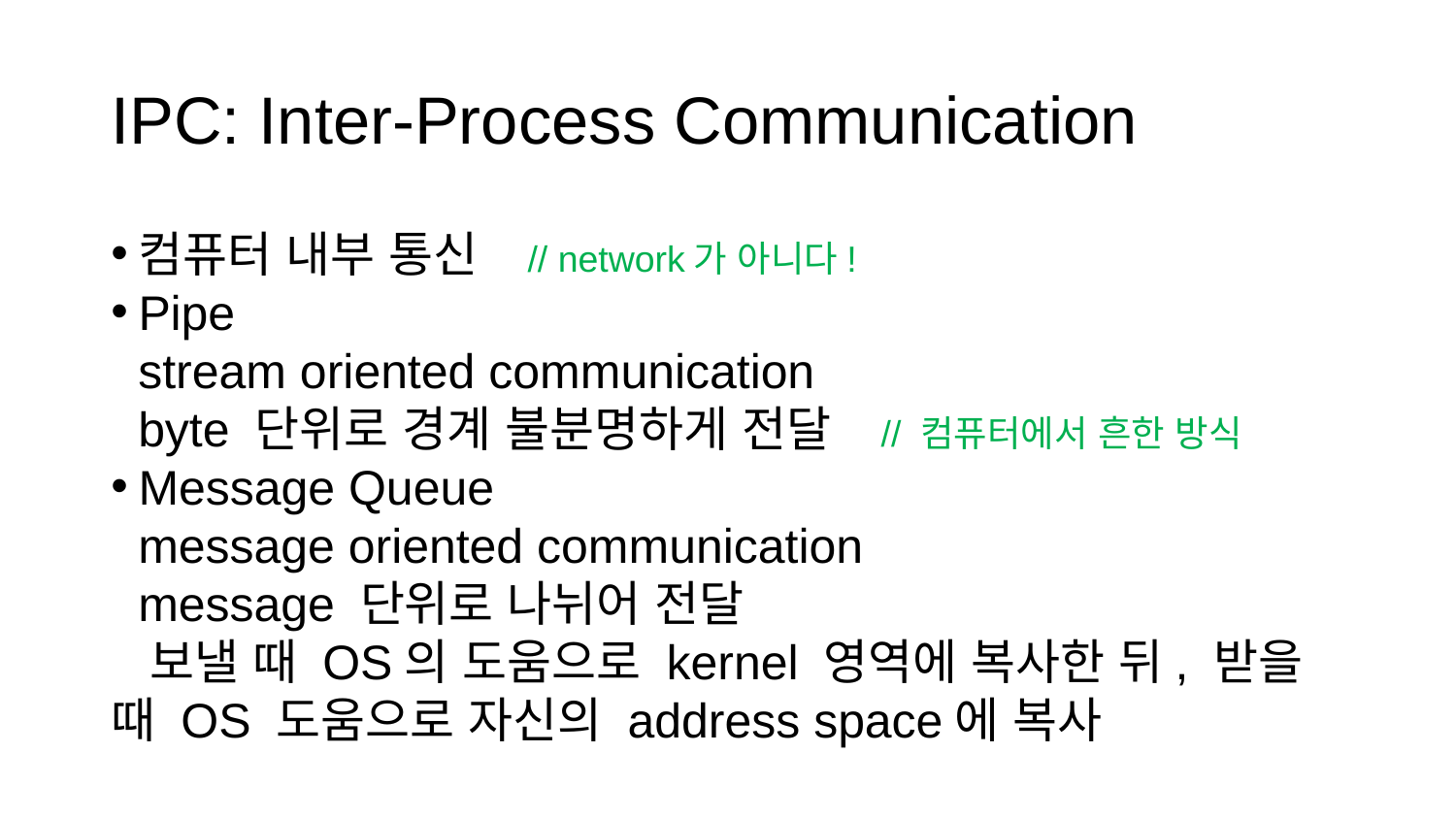

# IPC: Inter-Process Communication
컴퓨터 내부 통신    // network가 아니다!
Pipe
  stream oriented communication
  byte 단위로 경계 불분명하게 전달    // 컴퓨터에서 흔한 방식
Message Queue
  message oriented communication
  message 단위로 나뉘어 전달
  보낼 때 OS의 도움으로 kernel 영역에 복사한 뒤, 받을 때 OS 도움으로 자신의 address space에 복사